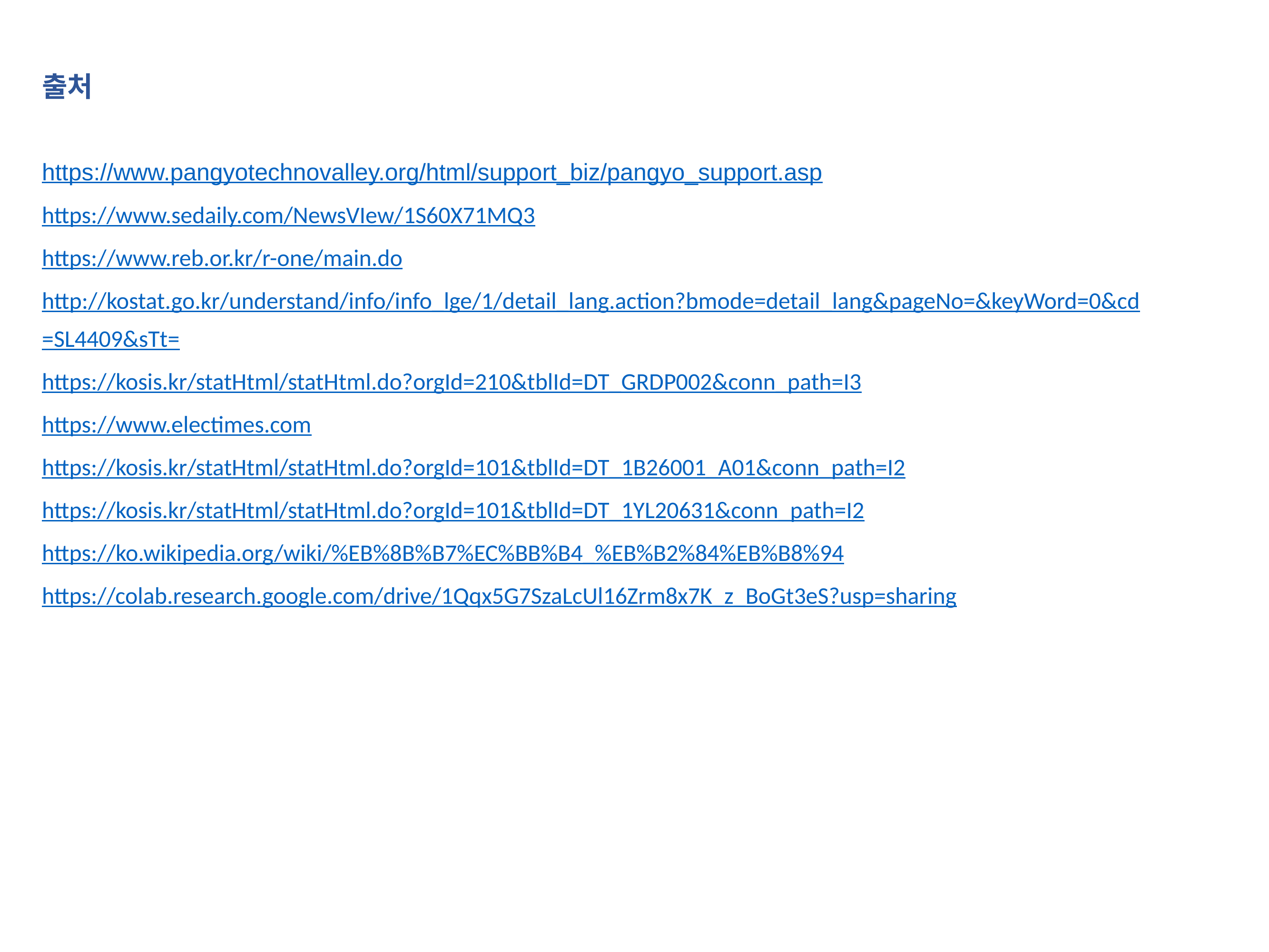

출처
https://www.pangyotechnovalley.org/html/support_biz/pangyo_support.asp
https://www.sedaily.com/NewsVIew/1S60X71MQ3
https://www.reb.or.kr/r-one/main.do
http://kostat.go.kr/understand/info/info_lge/1/detail_lang.action?bmode=detail_lang&pageNo=&keyWord=0&cd=SL4409&sTt=
https://kosis.kr/statHtml/statHtml.do?orgId=210&tblId=DT_GRDP002&conn_path=I3
https://www.electimes.com
https://kosis.kr/statHtml/statHtml.do?orgId=101&tblId=DT_1B26001_A01&conn_path=I2
https://kosis.kr/statHtml/statHtml.do?orgId=101&tblId=DT_1YL20631&conn_path=I2
https://ko.wikipedia.org/wiki/%EB%8B%B7%EC%BB%B4_%EB%B2%84%EB%B8%94
https://colab.research.google.com/drive/1Qqx5G7SzaLcUl16Zrm8x7K_z_BoGt3eS?usp=sharing